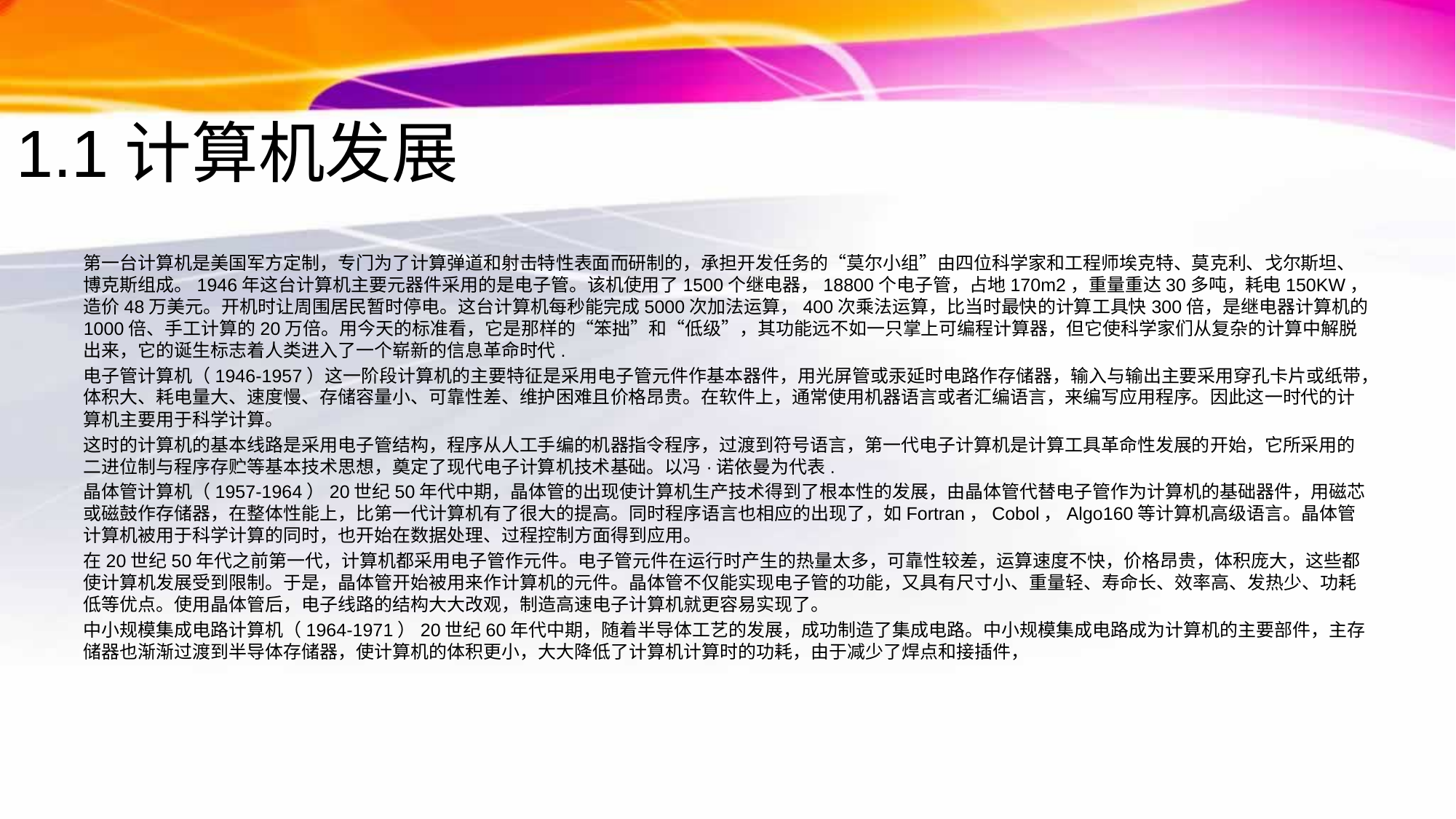

# 1.1计算机发展
第一台计算机是美国军方定制，专门为了计算弹道和射击特性表面而研制的，承担开发任务的“莫尔小组”由四位科学家和工程师埃克特、莫克利、戈尔斯坦、博克斯组成。1946年这台计算机主要元器件采用的是电子管。该机使用了1500个继电器，18800个电子管，占地170m2，重量重达30多吨，耗电150KW，造价48万美元。开机时让周围居民暂时停电。这台计算机每秒能完成5000次加法运算，400次乘法运算，比当时最快的计算工具快300倍，是继电器计算机的1000倍、手工计算的20万倍。用今天的标准看，它是那样的“笨拙”和“低级”，其功能远不如一只掌上可编程计算器，但它使科学家们从复杂的计算中解脱出来，它的诞生标志着人类进入了一个崭新的信息革命时代.
电子管计算机（1946-1957）这一阶段计算机的主要特征是采用电子管元件作基本器件，用光屏管或汞延时电路作存储器，输入与输出主要采用穿孔卡片或纸带，体积大、耗电量大、速度慢、存储容量小、可靠性差、维护困难且价格昂贵。在软件上，通常使用机器语言或者汇编语言，来编写应用程序。因此这一时代的计算机主要用于科学计算。
这时的计算机的基本线路是采用电子管结构，程序从人工手编的机器指令程序，过渡到符号语言，第一代电子计算机是计算工具革命性发展的开始，它所采用的二进位制与程序存贮等基本技术思想，奠定了现代电子计算机技术基础。以冯·诺依曼为代表.
晶体管计算机（1957-1964）20世纪50年代中期，晶体管的出现使计算机生产技术得到了根本性的发展，由晶体管代替电子管作为计算机的基础器件，用磁芯或磁鼓作存储器，在整体性能上，比第一代计算机有了很大的提高。同时程序语言也相应的出现了，如Fortran，Cobol，Algo160等计算机高级语言。晶体管计算机被用于科学计算的同时，也开始在数据处理、过程控制方面得到应用。
在20世纪50年代之前第一代，计算机都采用电子管作元件。电子管元件在运行时产生的热量太多，可靠性较差，运算速度不快，价格昂贵，体积庞大，这些都使计算机发展受到限制。于是，晶体管开始被用来作计算机的元件。晶体管不仅能实现电子管的功能，又具有尺寸小、重量轻、寿命长、效率高、发热少、功耗低等优点。使用晶体管后，电子线路的结构大大改观，制造高速电子计算机就更容易实现了。
中小规模集成电路计算机（1964-1971）20世纪60年代中期，随着半导体工艺的发展，成功制造了集成电路。中小规模集成电路成为计算机的主要部件，主存储器也渐渐过渡到半导体存储器，使计算机的体积更小，大大降低了计算机计算时的功耗，由于减少了焊点和接插件，